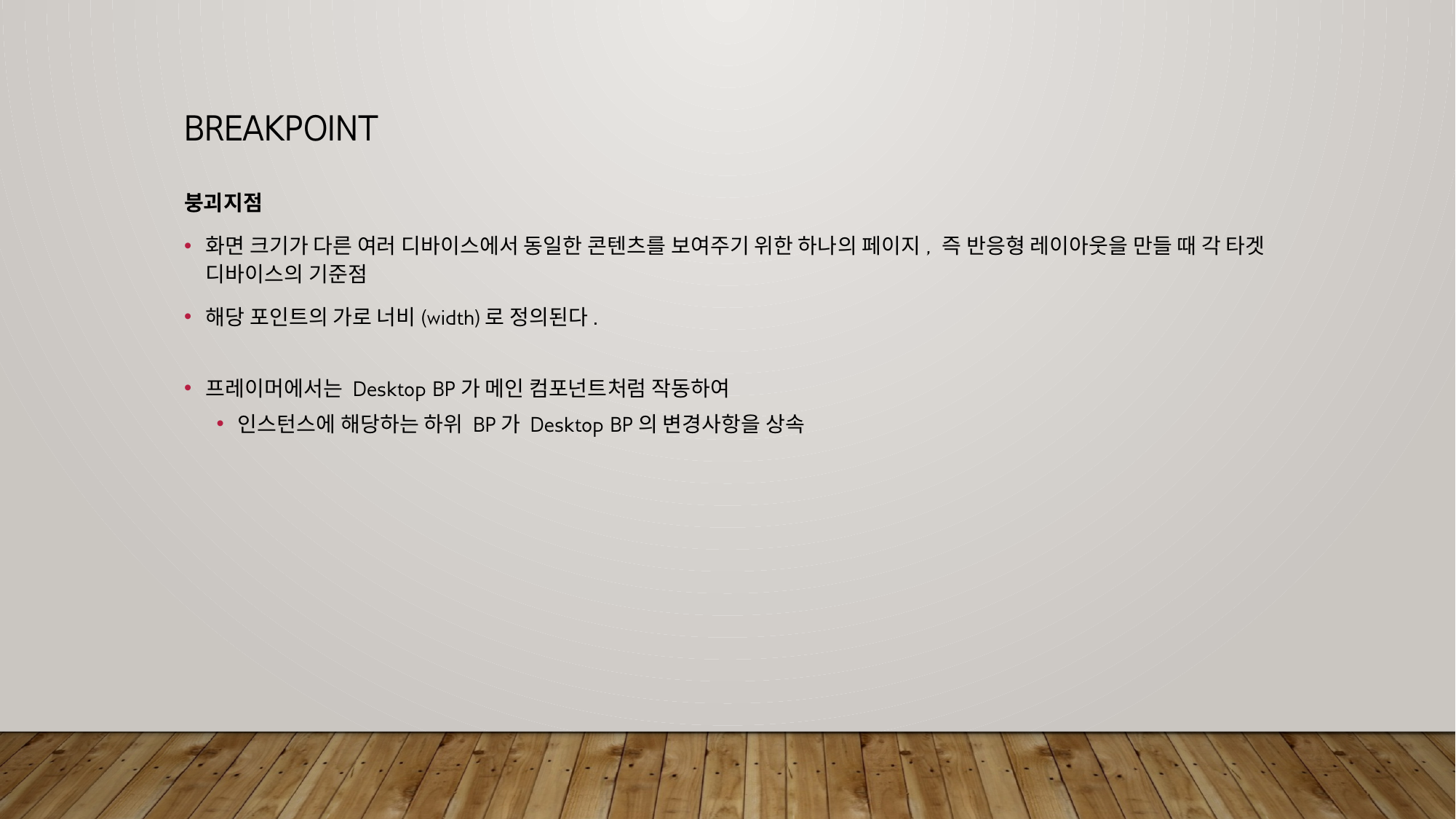

# Breakpoint
붕괴지점
화면 크기가 다른 여러 디바이스에서 동일한 콘텐츠를 보여주기 위한 하나의 페이지, 즉 반응형 레이아웃을 만들 때 각 타겟 디바이스의 기준점
해당 포인트의 가로 너비(width)로 정의된다.
프레이머에서는 Desktop BP가 메인 컴포넌트처럼 작동하여
인스턴스에 해당하는 하위 BP가 Desktop BP의 변경사항을 상속